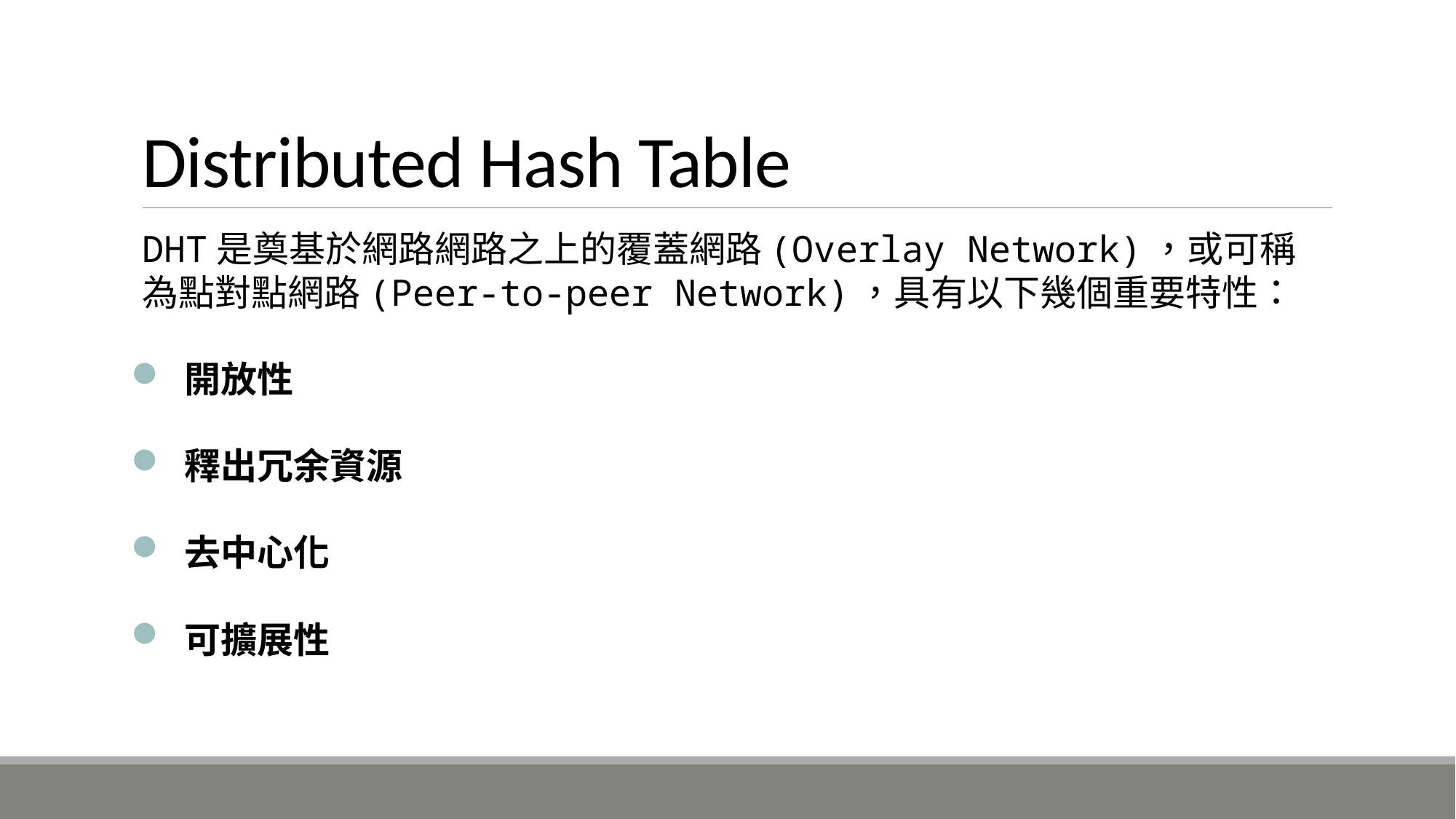

# Distributed Hash Table
DHT是奠基於網路網路之上的覆蓋網路(Overlay Network)，或可稱為點對點網路(Peer-to-peer Network)，具有以下幾個重要特性：
 開放性
 釋出冗余資源
 去中心化
 可擴展性